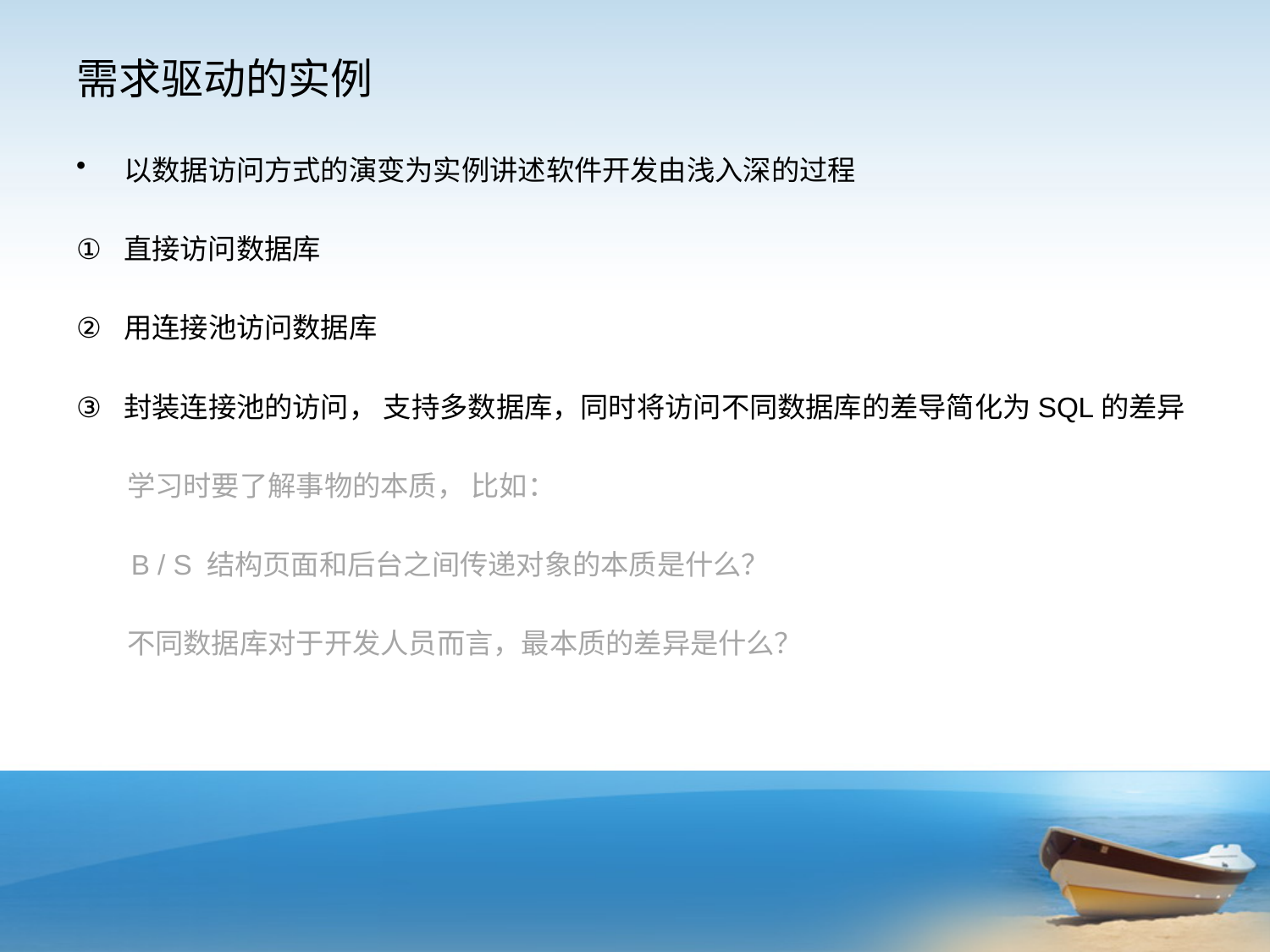

# 需求驱动的实例
以数据访问方式的演变为实例讲述软件开发由浅入深的过程

直接访问数据库

用连接池访问数据库

封装连接池的访问， 支持多数据库，同时将访问不同数据库的差导简化为SQL的差异

       学习时要了解事物的本质， 比如：

       B / S 结构页面和后台之间传递对象的本质是什么？

       不同数据库对于开发人员而言，最本质的差异是什么？